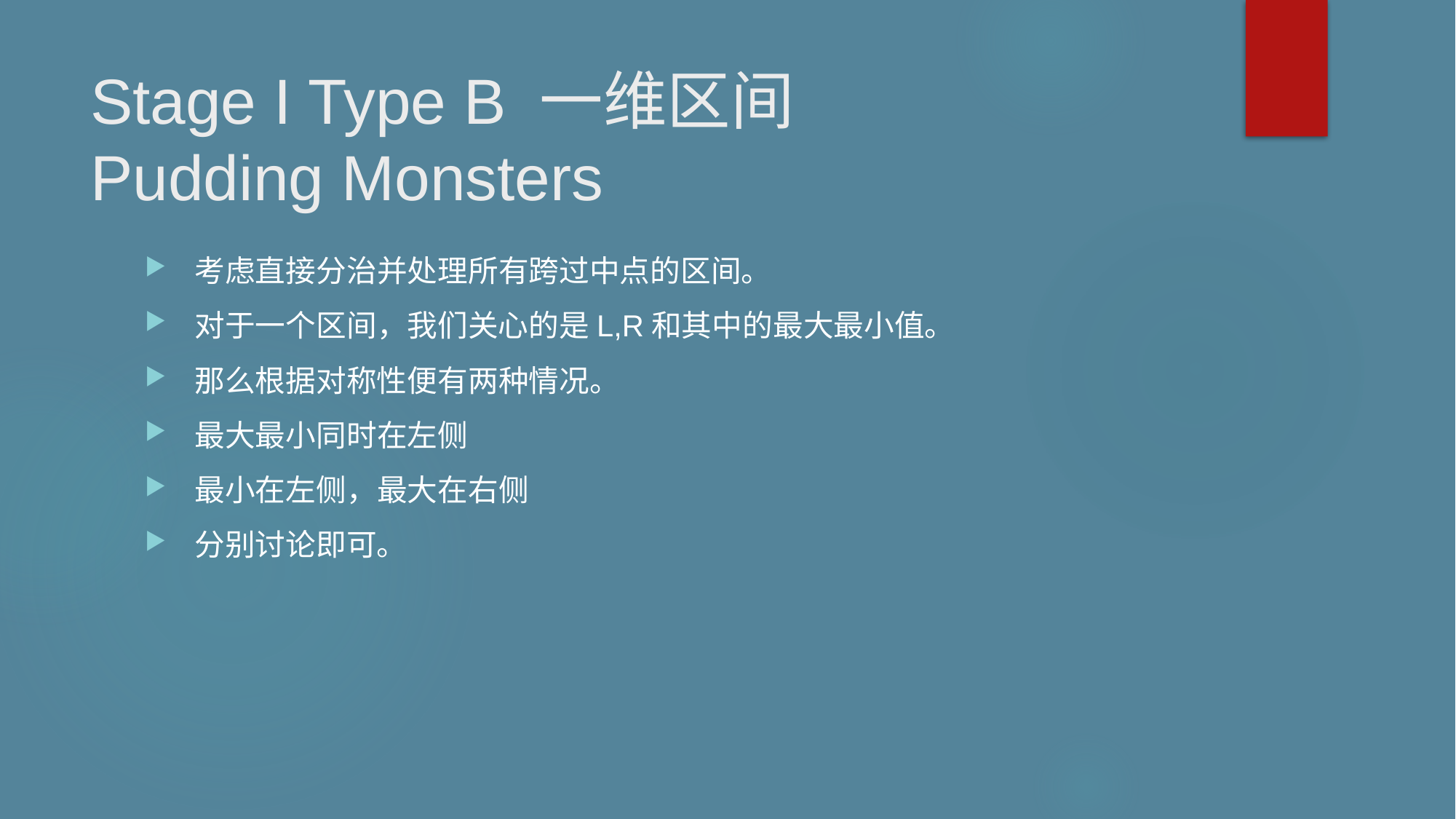

# Stage I Type B 一维区间 Pudding Monsters
考虑直接分治并处理所有跨过中点的区间。
对于一个区间，我们关心的是L,R和其中的最大最小值。
那么根据对称性便有两种情况。
最大最小同时在左侧
最小在左侧，最大在右侧
分别讨论即可。